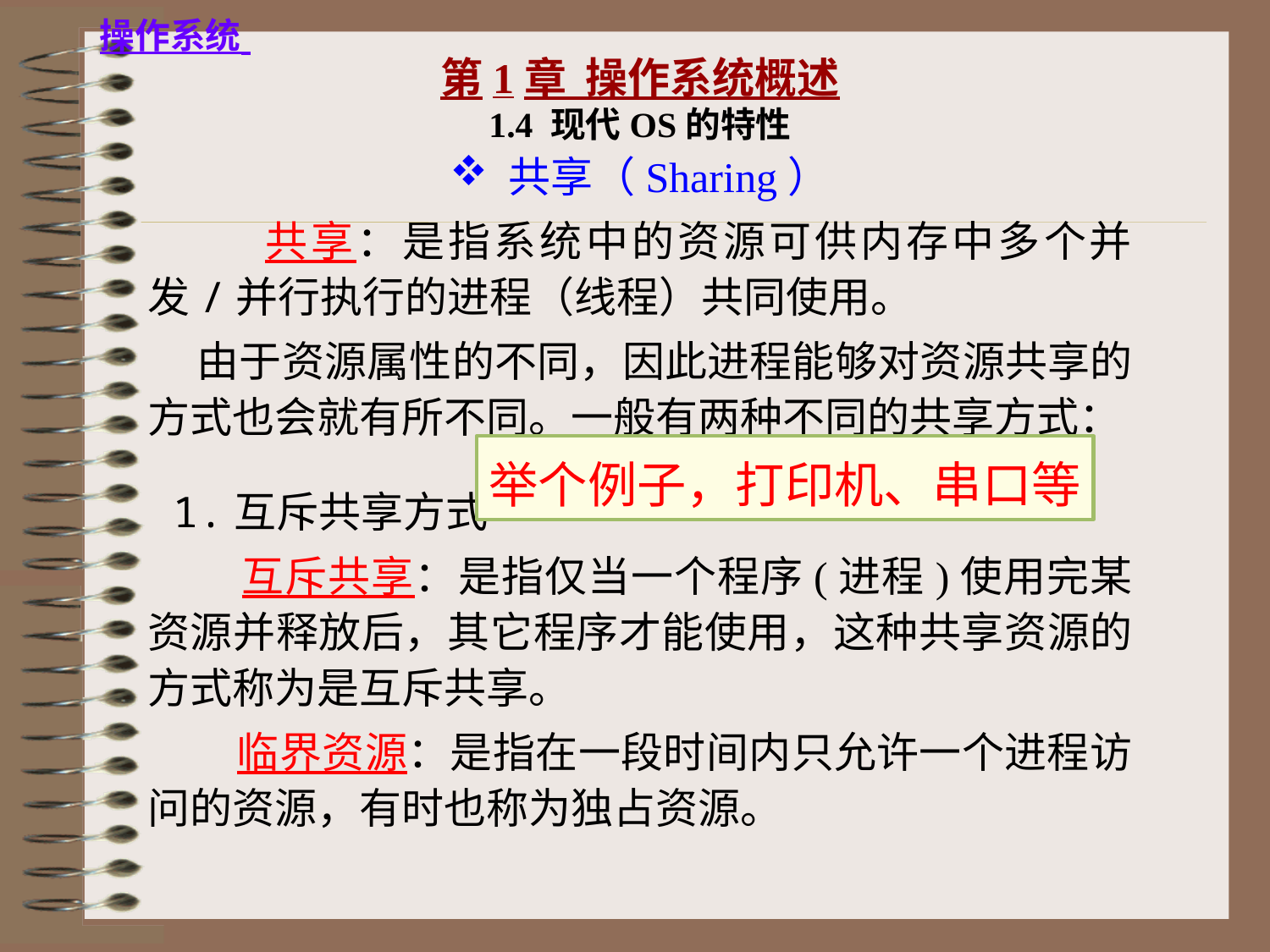

第1章  操作系统概述
1.4 现代OS的特性
 共享（Sharing）
        共享：是指系统中的资源可供内存中多个并发/并行执行的进程（线程）共同使用。
    由于资源属性的不同，因此进程能够对资源共享的方式也会就有所不同。一般有两种不同的共享方式：
 1.互斥共享方式
        互斥共享：是指仅当一个程序(进程)使用完某资源并释放后，其它程序才能使用，这种共享资源的方式称为是互斥共享。
        临界资源：是指在一段时间内只允许一个进程访问的资源，有时也称为独占资源。
举个例子，打印机、串口等